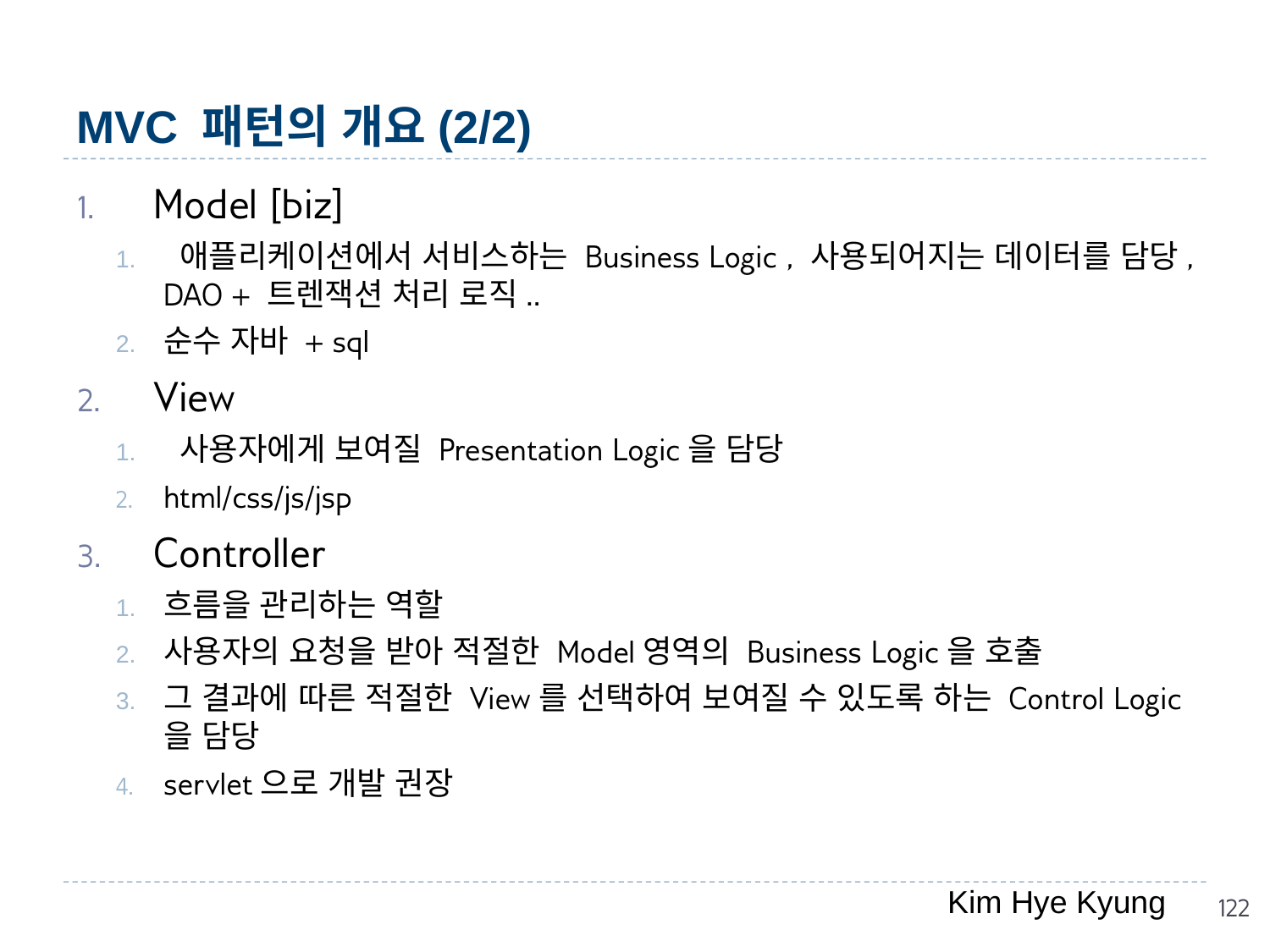

# MVC 패턴의 개요(2/2)
 Model [biz]
 애플리케이션에서 서비스하는 Business Logic , 사용되어지는 데이터를 담당, DAO + 트렌잭션 처리 로직..
순수 자바 + sql
 View
 사용자에게 보여질 Presentation Logic을 담당
html/css/js/jsp
 Controller
흐름을 관리하는 역할
사용자의 요청을 받아 적절한 Model영역의 Business Logic을 호출
그 결과에 따른 적절한 View를 선택하여 보여질 수 있도록 하는 Control Logic을 담당
servlet으로 개발 권장
122